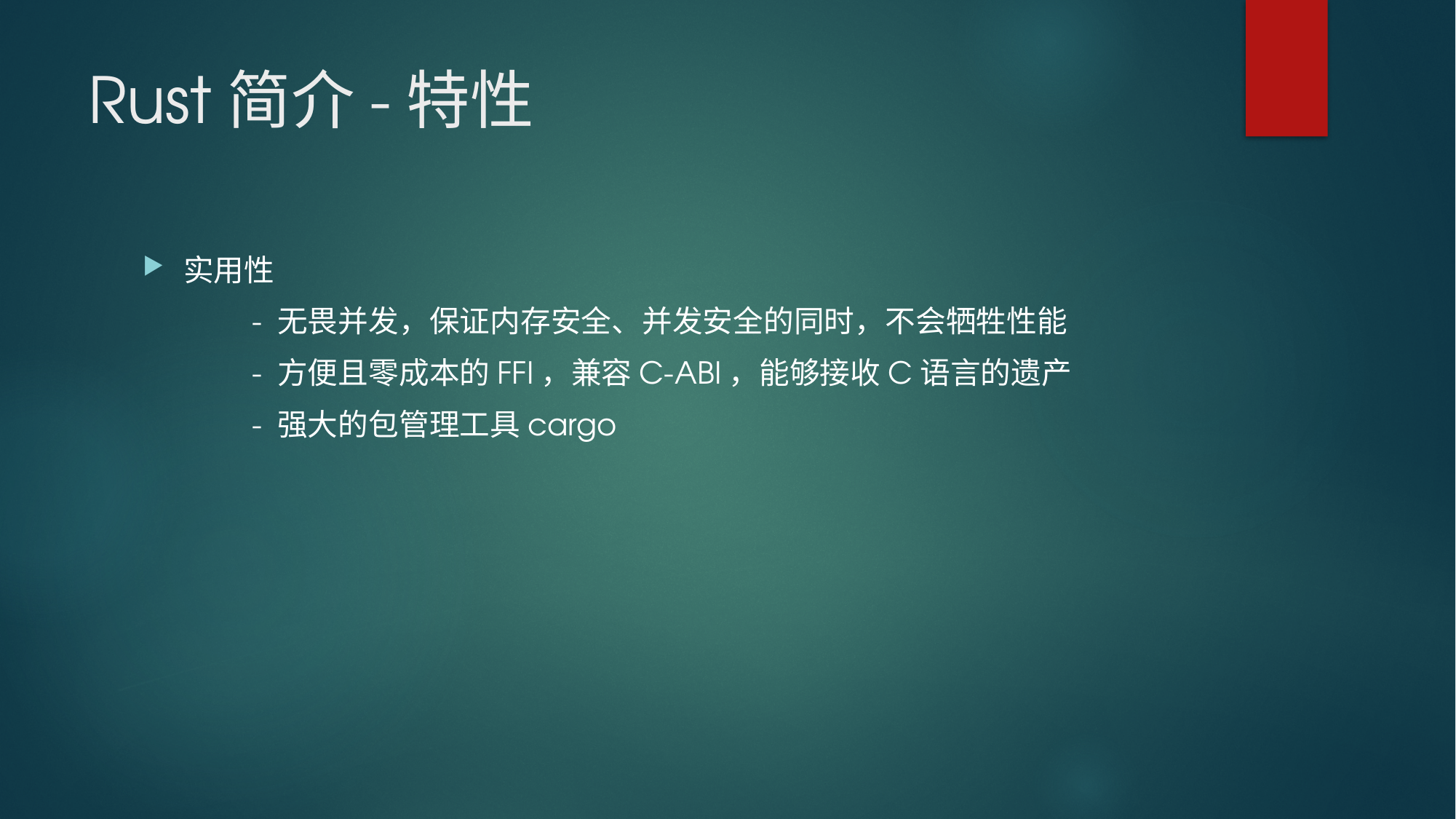

# Rust简介-特性
实用性
	- 无畏并发，保证内存安全、并发安全的同时，不会牺牲性能
	- 方便且零成本的FFI，兼容C-ABI，能够接收C语言的遗产
	- 强大的包管理工具cargo